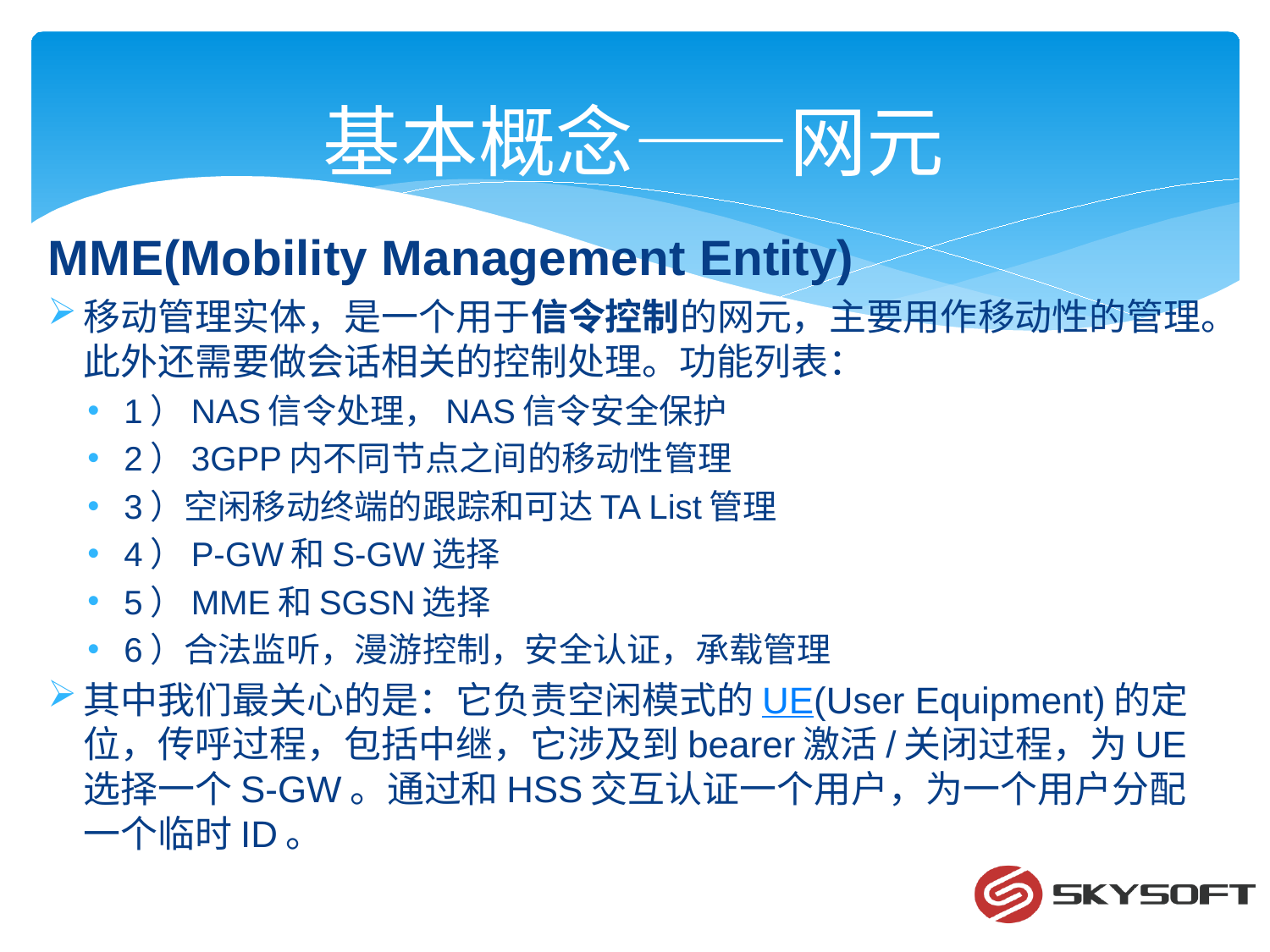

# 基本概念——网元
MME(Mobility Management Entity)
移动管理实体，是一个用于信令控制的网元，主要用作移动性的管理。此外还需要做会话相关的控制处理。功能列表：
1）NAS信令处理，NAS信令安全保护
2）3GPP内不同节点之间的移动性管理
3）空闲移动终端的跟踪和可达TA List管理
4）P-GW和S-GW选择
5）MME和SGSN选择
6）合法监听，漫游控制，安全认证，承载管理
其中我们最关心的是：它负责空闲模式的UE(User Equipment)的定位，传呼过程，包括中继，它涉及到bearer激活/关闭过程，为UE选择一个S-GW。通过和HSS交互认证一个用户，为一个用户分配一个临时ID。